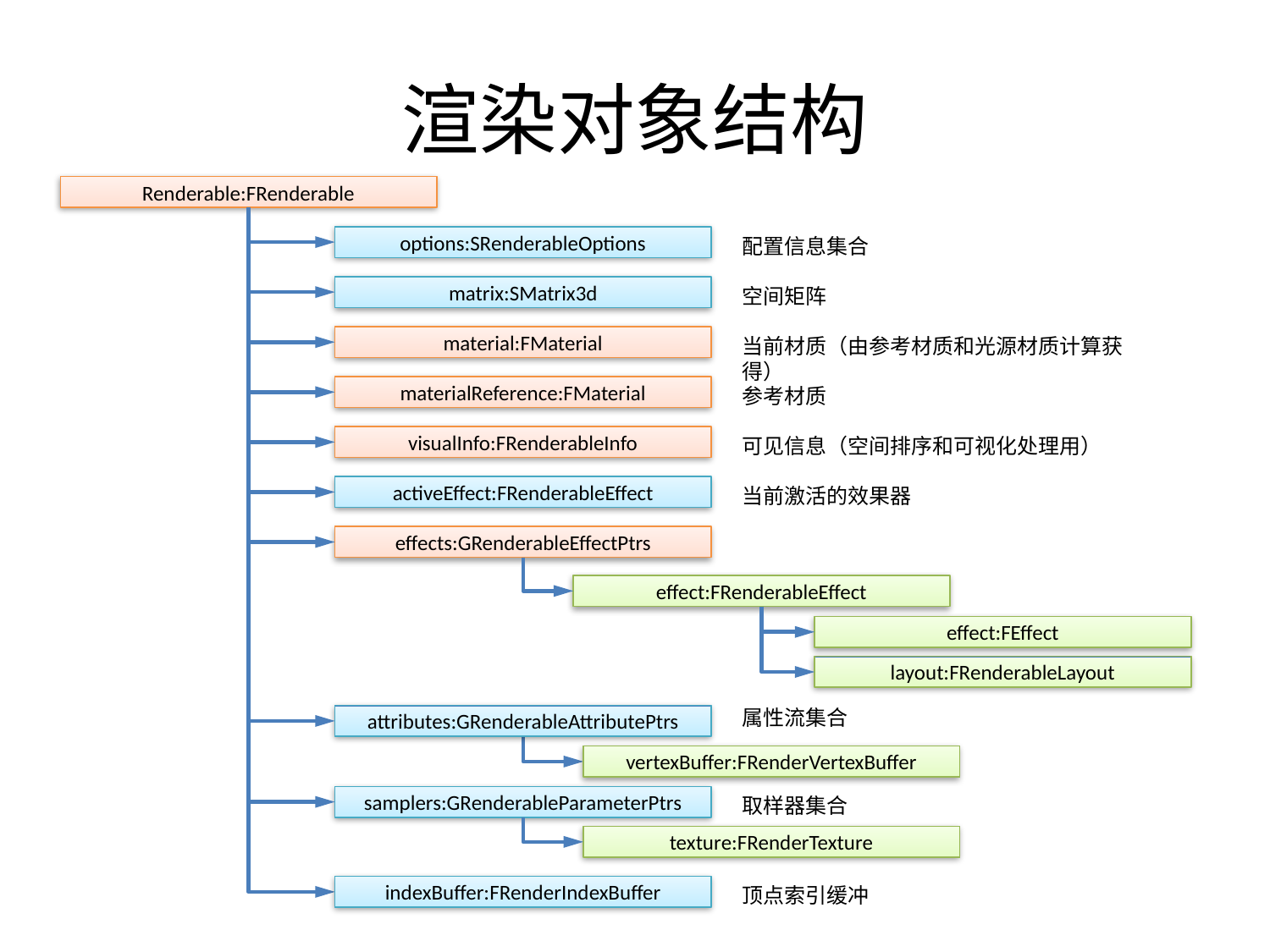

# 渲染对象结构
Renderable:FRenderable
options:SRenderableOptions
配置信息集合
matrix:SMatrix3d
空间矩阵
material:FMaterial
当前材质（由参考材质和光源材质计算获得）
materialReference:FMaterial
参考材质
visualInfo:FRenderableInfo
可见信息（空间排序和可视化处理用）
activeEffect:FRenderableEffect
当前激活的效果器
effects:GRenderableEffectPtrs
effect:FRenderableEffect
effect:FEffect
layout:FRenderableLayout
属性流集合
attributes:GRenderableAttributePtrs
vertexBuffer:FRenderVertexBuffer
samplers:GRenderableParameterPtrs
取样器集合
texture:FRenderTexture
indexBuffer:FRenderIndexBuffer
顶点索引缓冲